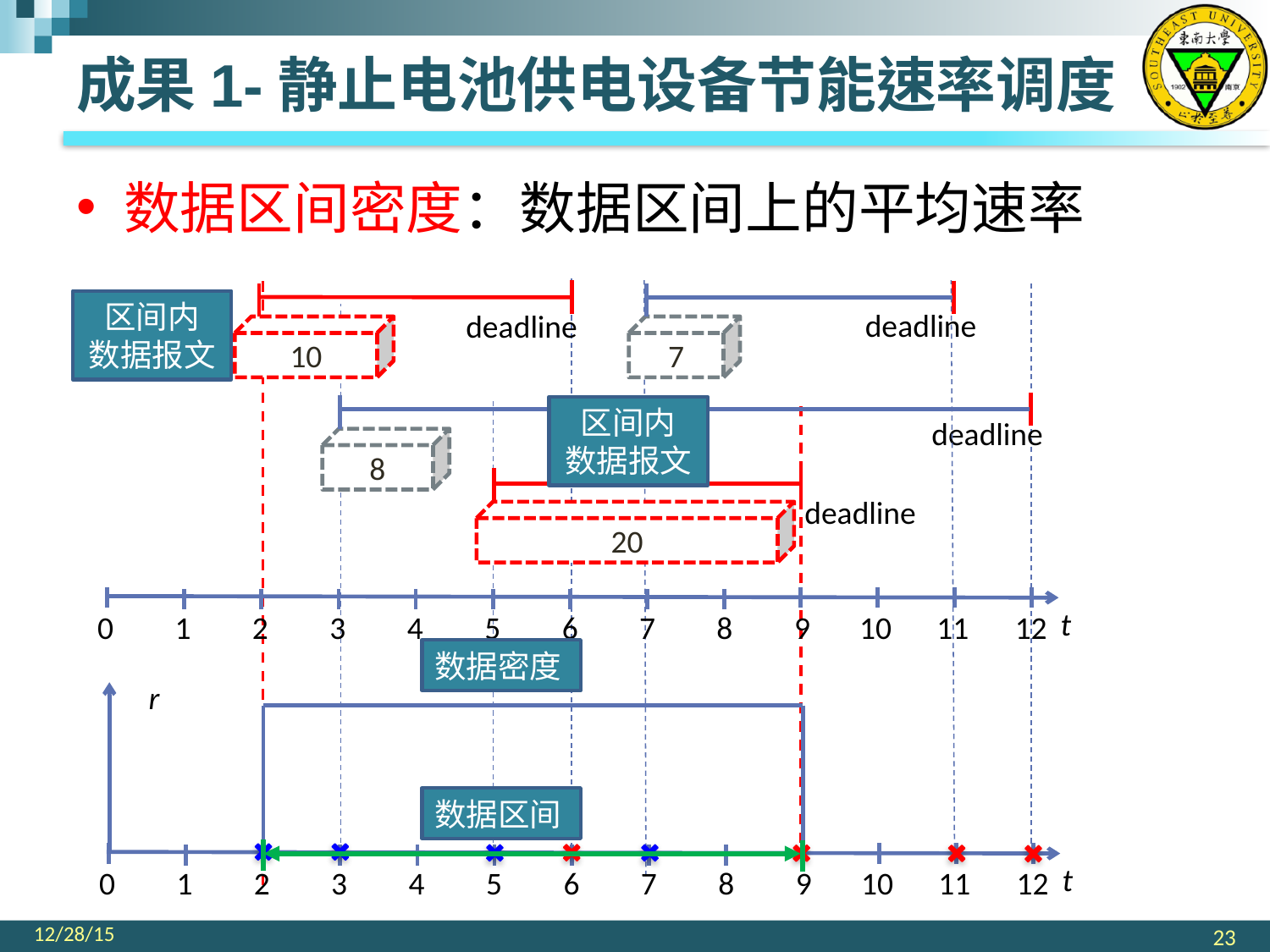

# 成果1-静止电池供电设备节能速率调度
数据区间密度：数据区间上的平均速率

deadline
10
deadline
7
区间内
数据报文
deadline
8
区间内
数据报文
deadline
20
t
0
1
3
4
5
6
7
8
9
10
11
12
2
数据密度
r
t
0
1
3
4
5
6
7
8
9
10
11
12
2
数据区间

12/28/15
23